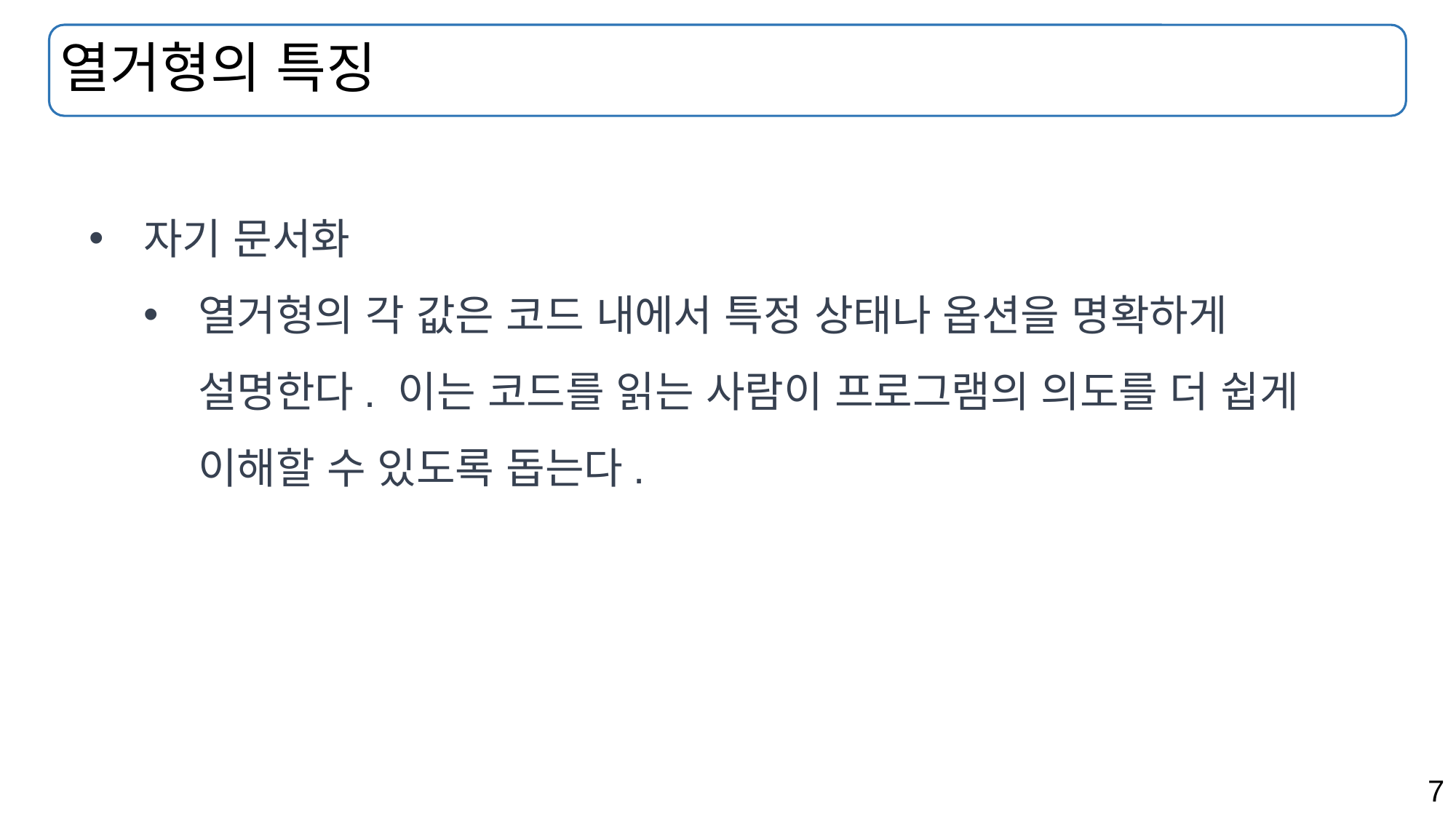

# 열거형의 특징
자기 문서화
열거형의 각 값은 코드 내에서 특정 상태나 옵션을 명확하게 설명한다. 이는 코드를 읽는 사람이 프로그램의 의도를 더 쉽게 이해할 수 있도록 돕는다.